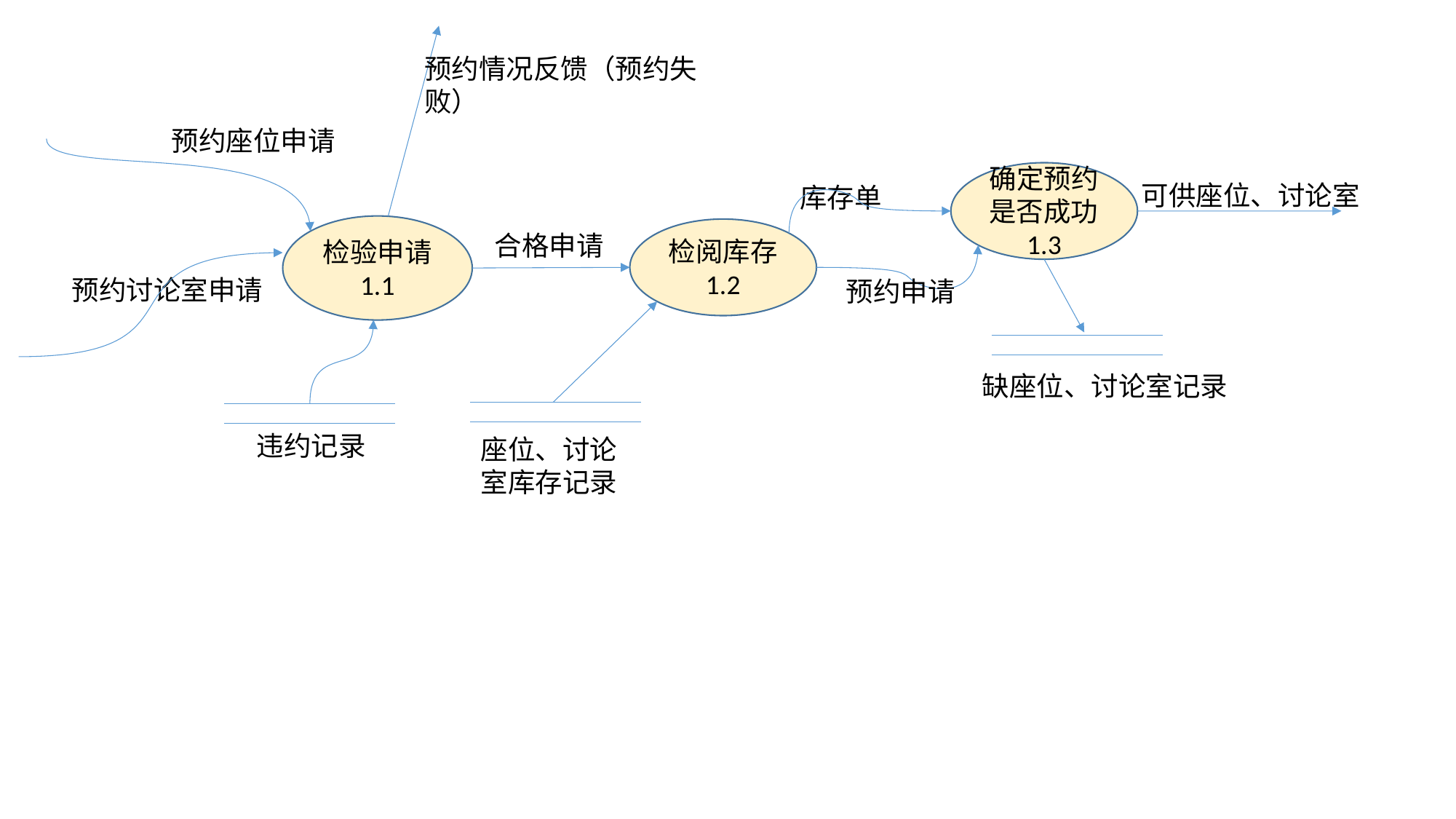

预约情况反馈（预约失败）
预约座位申请
确定预约是否成功1.3
可供座位、讨论室
库存单
检验申请
1.1
检阅库存
1.2
合格申请
预约讨论室申请
预约申请
缺座位、讨论室记录
违约记录
座位、讨论室库存记录